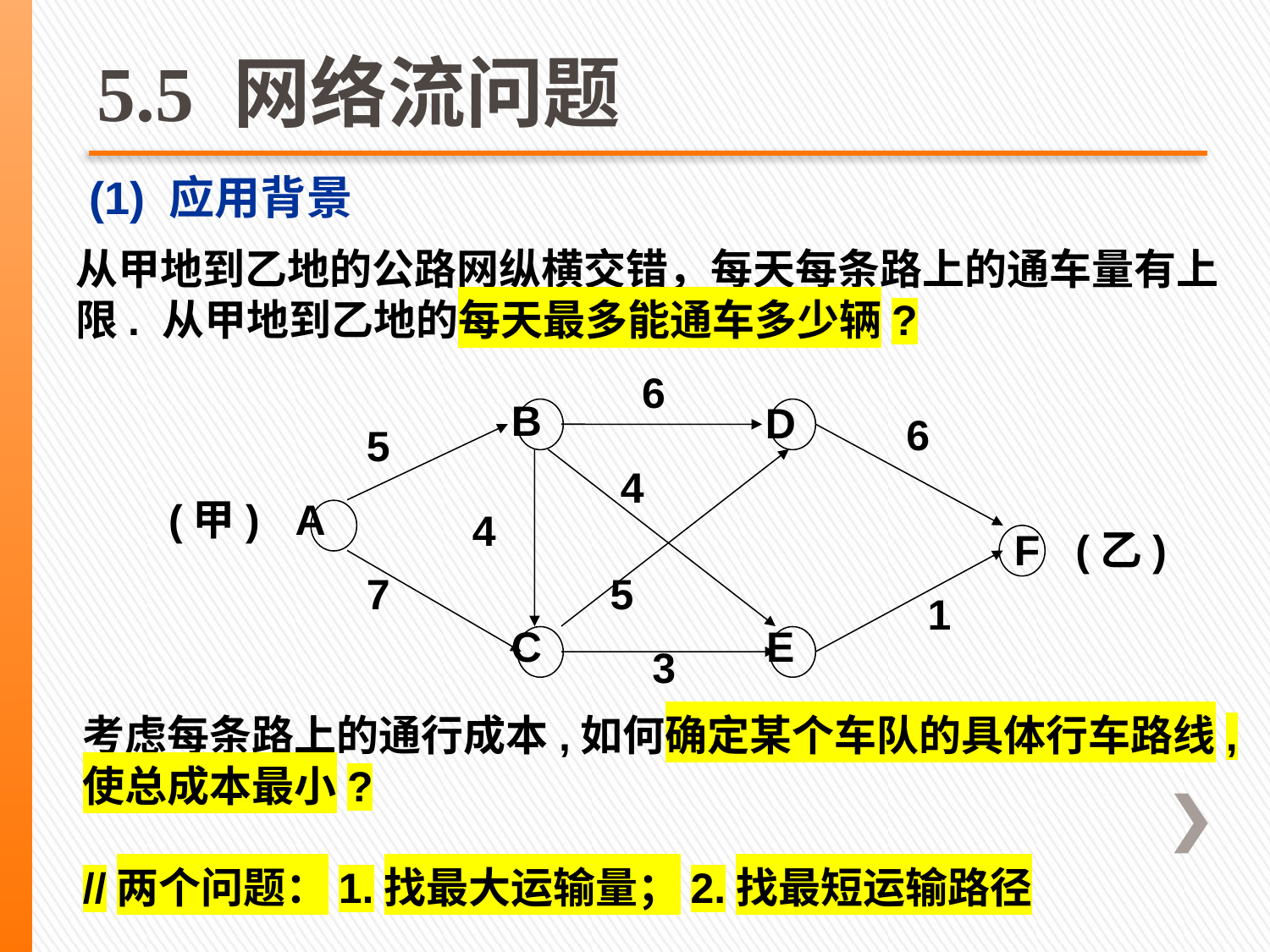

# 5.5 网络流问题
(1) 应用背景
从甲地到乙地的公路网纵横交错，每天每条路上的通车量有上限. 从甲地到乙地的每天最多能通车多少辆?

 6
 B
 D

 6
 5
 4
 (甲)   A
 4
 F   (乙)
 7
 5
 1
 C
 E

 3
考虑每条路上的通行成本,如何确定某个车队的具体行车路线,使总成本最小?

//两个问题：1.找最大运输量；2.找最短运输路径